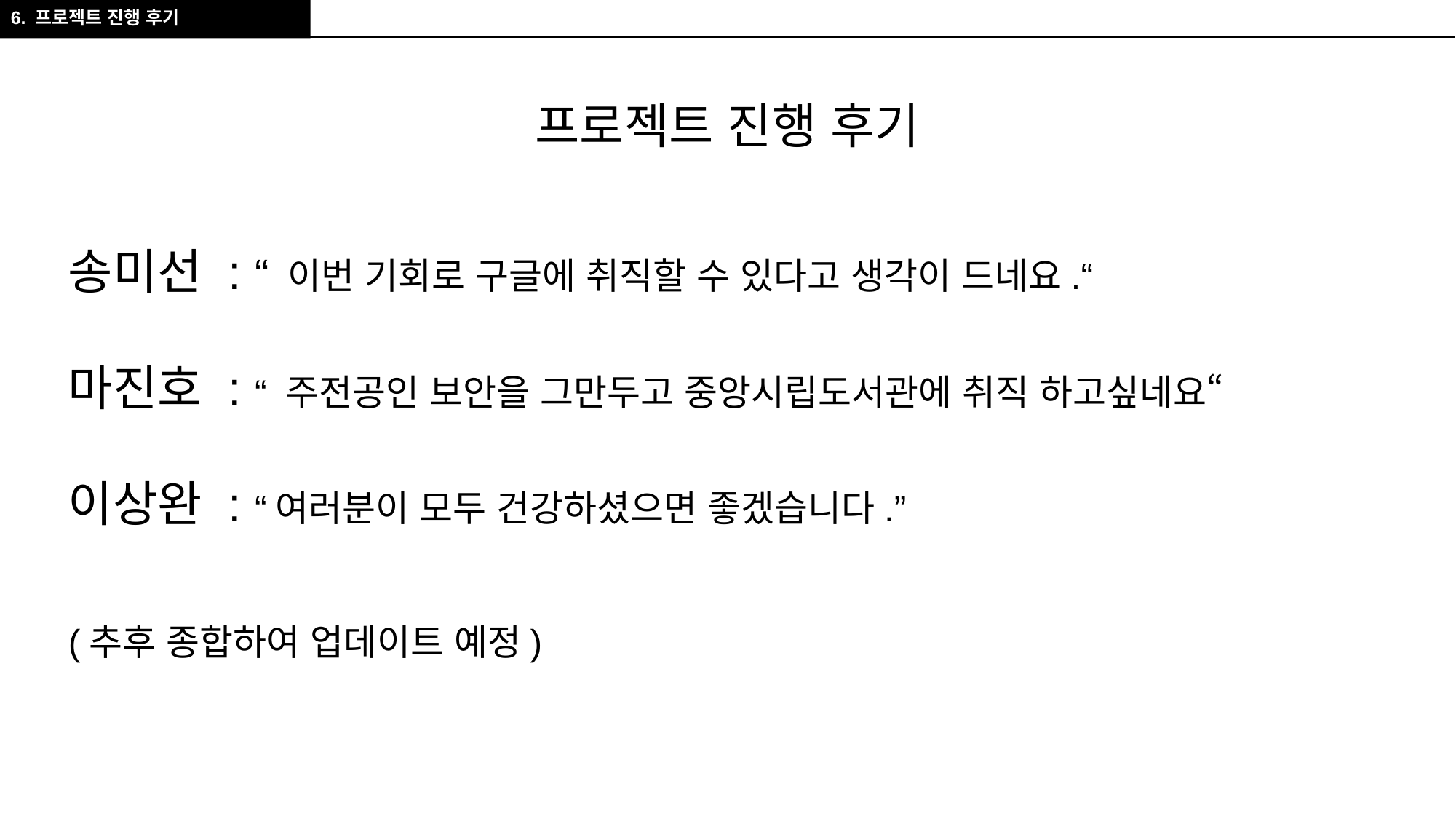

6. 프로젝트 진행 후기
프로젝트 진행 후기
송미선 : “ 이번 기회로 구글에 취직할 수 있다고 생각이 드네요.“

마진호 : “ 주전공인 보안을 그만두고 중앙시립도서관에 취직 하고싶네요“

이상완 : “여러분이 모두 건강하셨으면 좋겠습니다.”

(추후 종합하여 업데이트 예정)